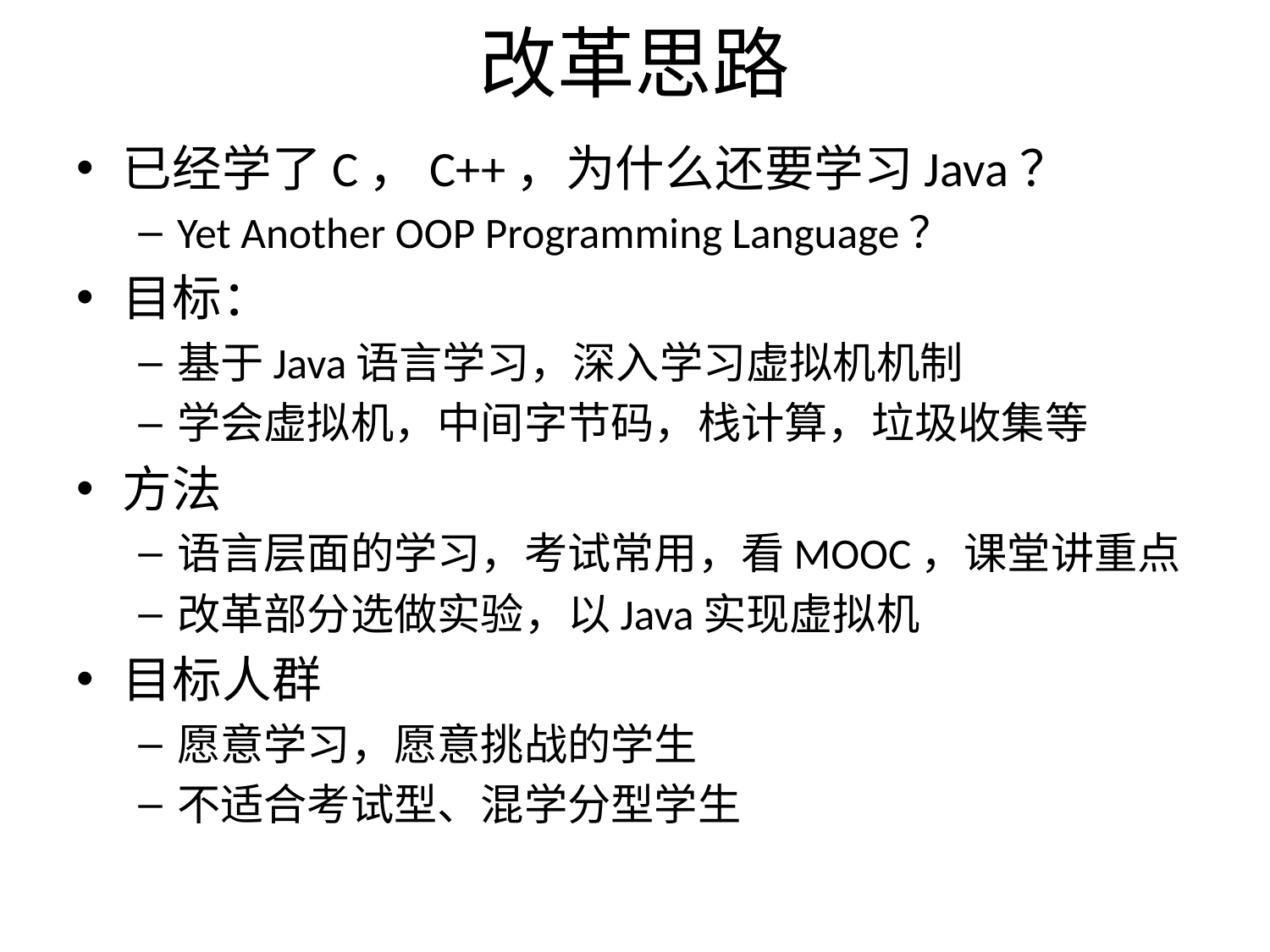

# 改革思路
已经学了C，C++，为什么还要学习Java？
Yet Another OOP Programming Language？
目标：
基于Java语言学习，深入学习虚拟机机制
学会虚拟机，中间字节码，栈计算，垃圾收集等
方法
语言层面的学习，考试常用，看MOOC，课堂讲重点
改革部分选做实验，以Java实现虚拟机
目标人群
愿意学习，愿意挑战的学生
不适合考试型、混学分型学生